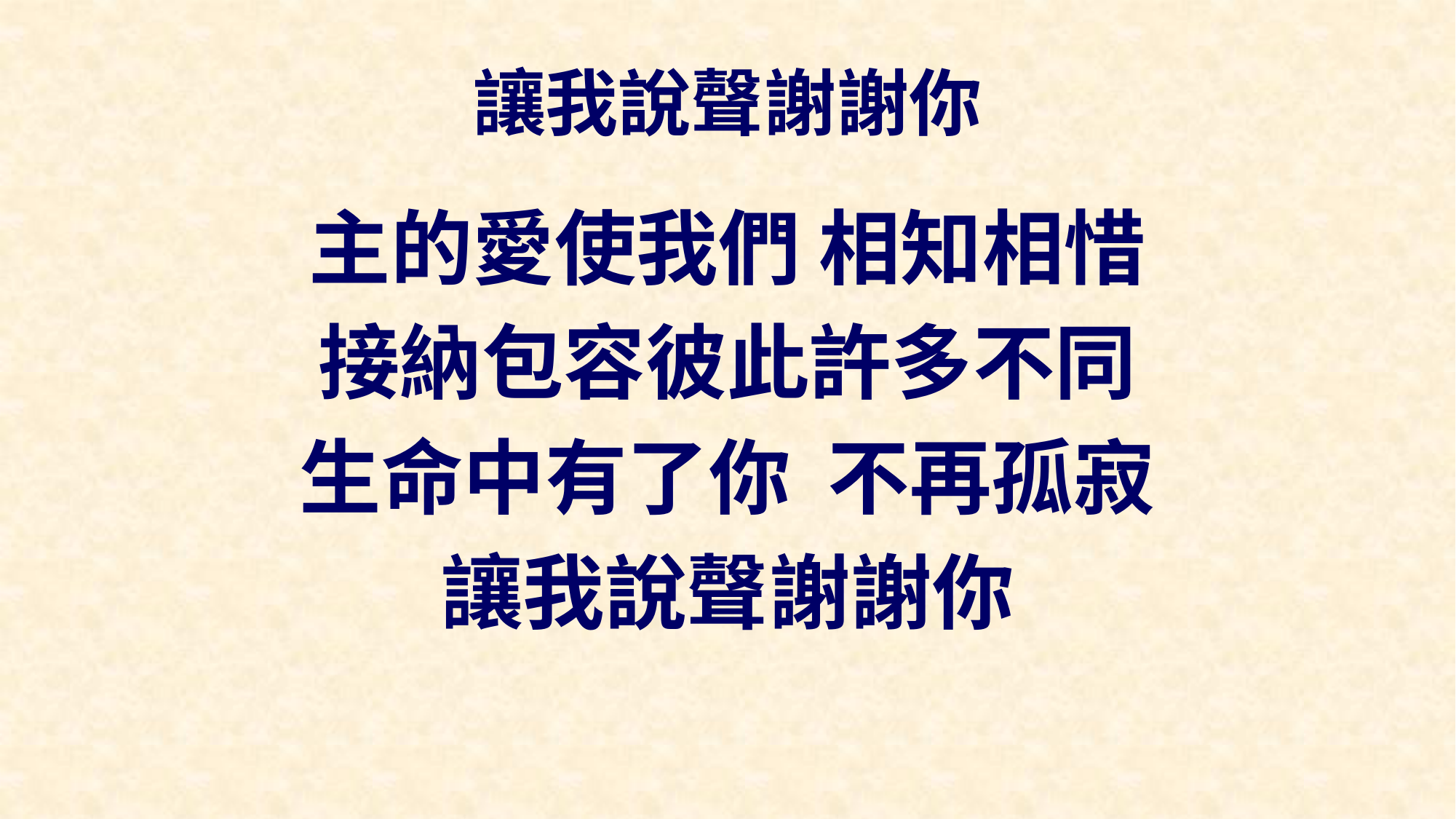

# 讓我說聲謝謝你
主的愛使我們 相知相惜
接納包容彼此許多不同
生命中有了你  不再孤寂
讓我說聲謝謝你